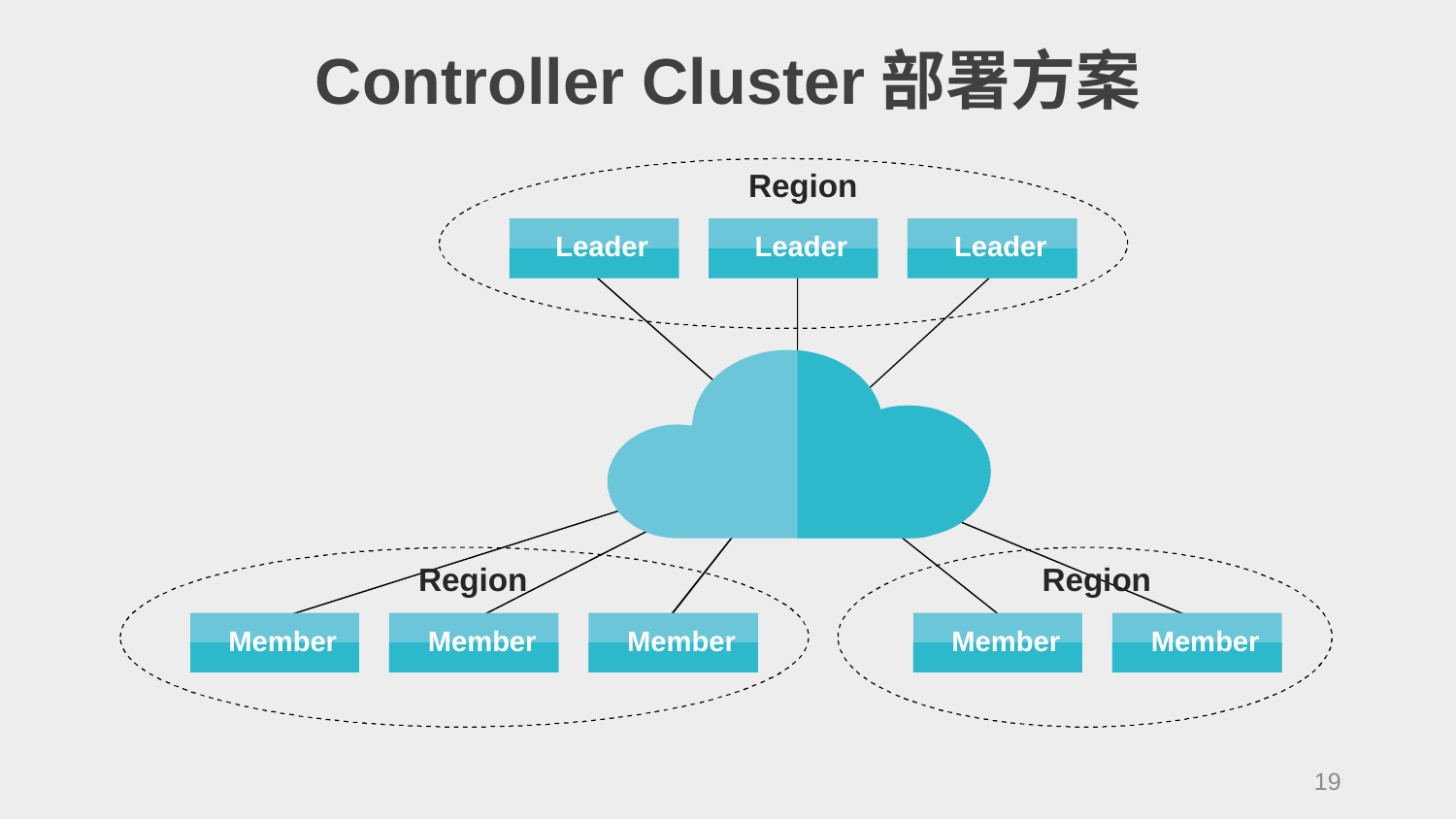

# Controller Cluster部署方案

Region

Leader
Leader
Leader

Region
Region

Member
Member
Member
Member
Member

19